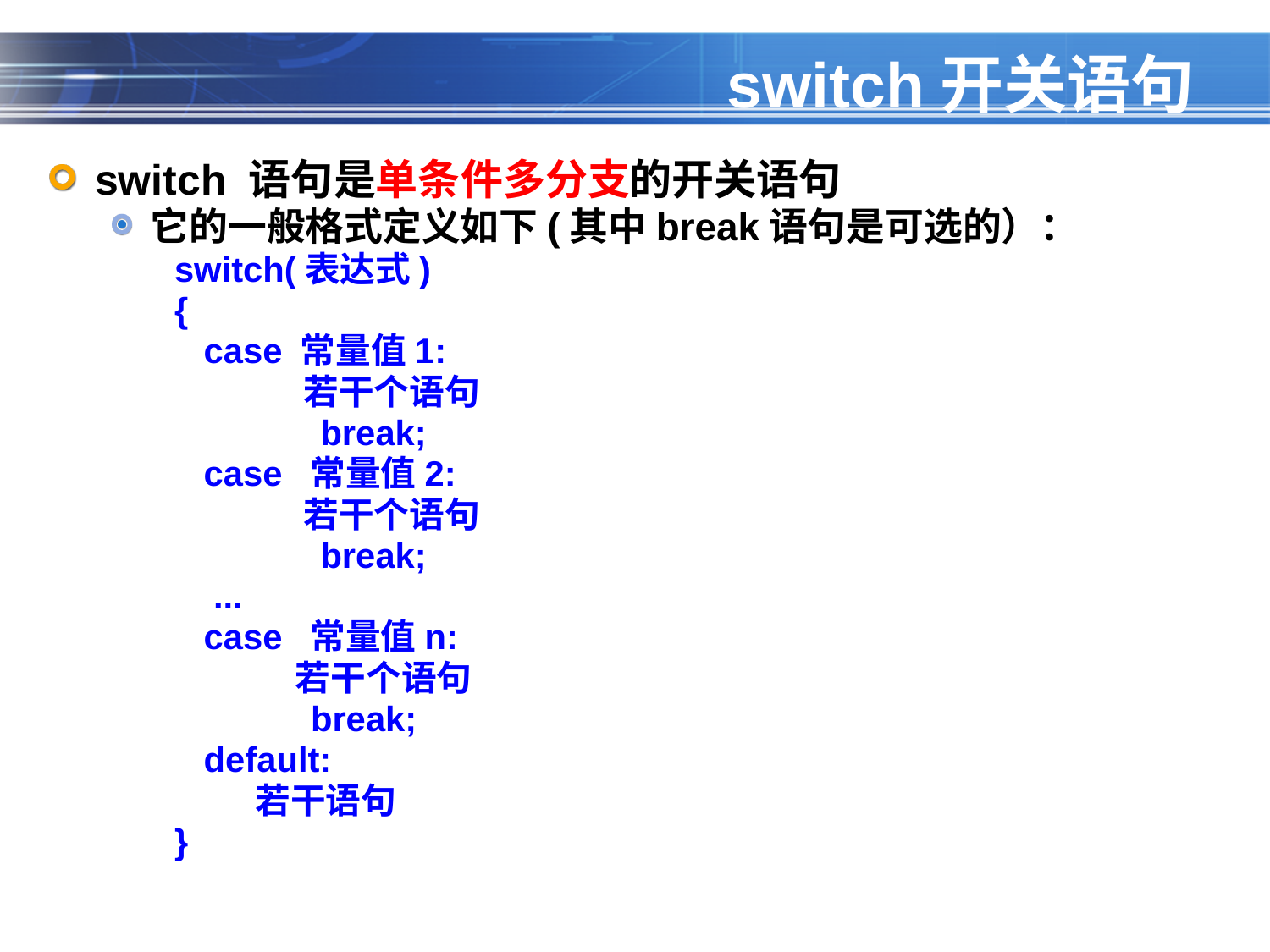

# switch开关语句
switch 语句是单条件多分支的开关语句
它的一般格式定义如下(其中break语句是可选的）：
switch(表达式)
{
   case 常量值1:
               若干个语句
               break;
   case  常量值2:
               若干个语句
               break;
    ...
   case  常量值n:
              若干个语句
              break;
   default:
         若干语句
}